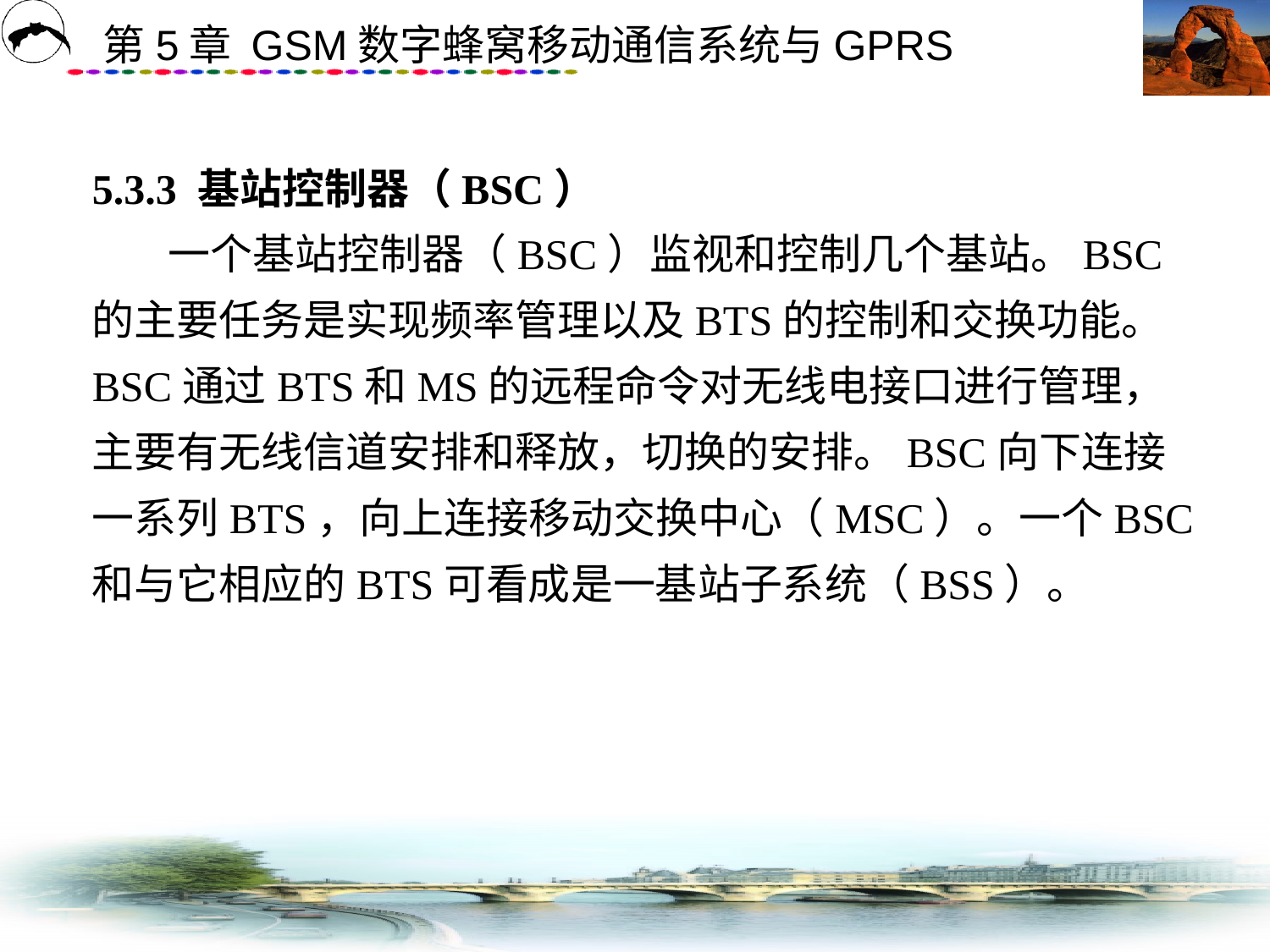

# 5.3.3 基站控制器（BSC） 一个基站控制器（BSC）监视和控制几个基站。BSC的主要任务是实现频率管理以及BTS的控制和交换功能。BSC通过BTS和MS的远程命令对无线电接口进行管理，主要有无线信道安排和释放，切换的安排。BSC向下连接一系列BTS，向上连接移动交换中心（MSC）。一个BSC和与它相应的BTS可看成是一基站子系统（BSS）。